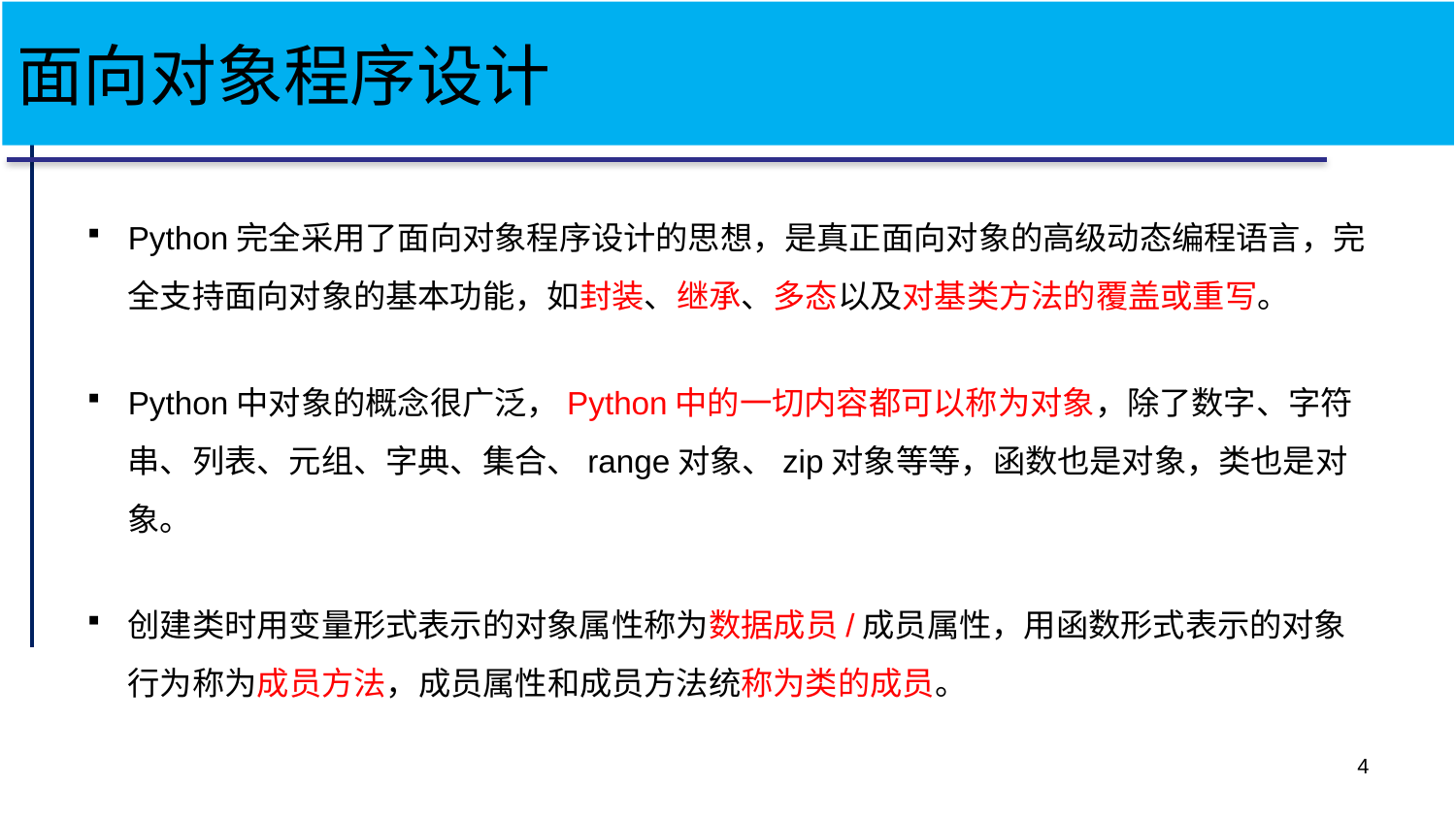

# 面向对象程序设计
Python完全采用了面向对象程序设计的思想，是真正面向对象的高级动态编程语言，完全支持面向对象的基本功能，如封装、继承、多态以及对基类方法的覆盖或重写。
Python中对象的概念很广泛，Python中的一切内容都可以称为对象，除了数字、字符串、列表、元组、字典、集合、range对象、zip对象等等，函数也是对象，类也是对象。
创建类时用变量形式表示的对象属性称为数据成员/成员属性，用函数形式表示的对象行为称为成员方法，成员属性和成员方法统称为类的成员。
4